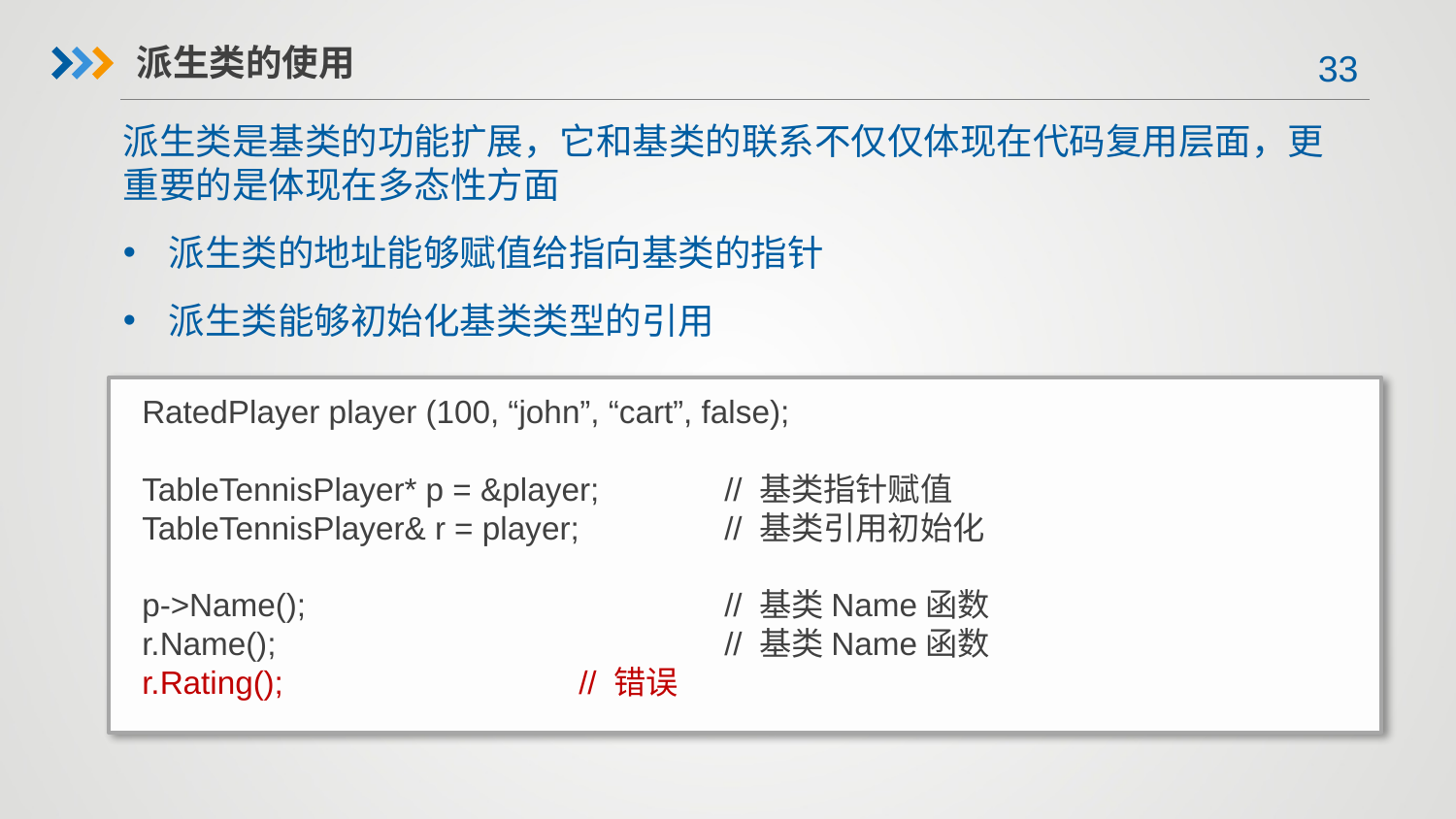

派生类的使用
派生类是基类的功能扩展，它和基类的联系不仅仅体现在代码复用层面，更重要的是体现在多态性方面
派生类的地址能够赋值给指向基类的指针
派生类能够初始化基类类型的引用

RatedPlayer player (100, “john”, “cart”, false);

TableTennisPlayer* p = &player;	// 基类指针赋值
TableTennisPlayer& r = player;	// 基类引用初始化

p->Name();			// 基类Name函数
r.Name();				// 基类Name函数
r.Rating();			// 错误